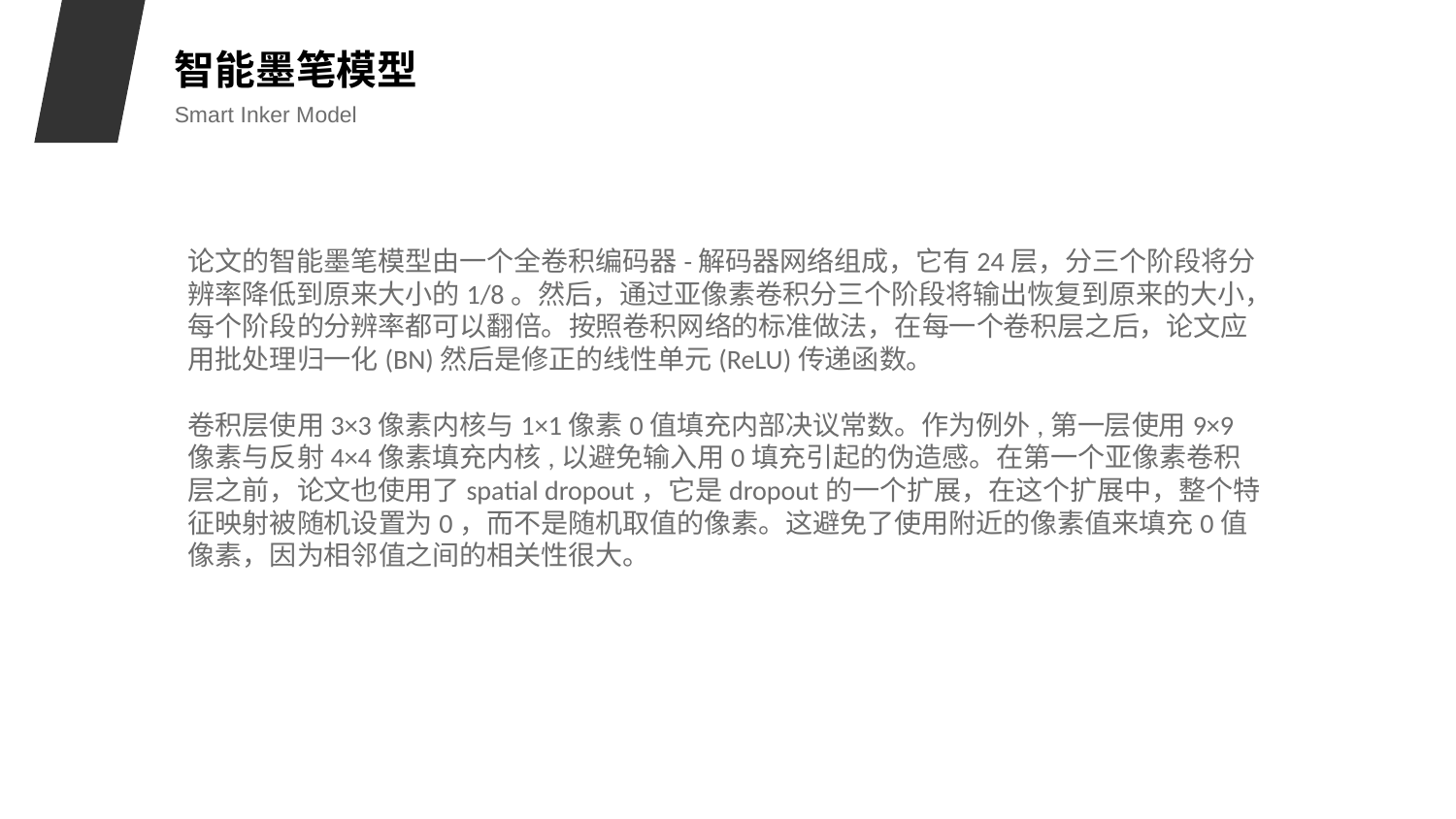

智能墨笔模型
Smart Inker Model
论文的智能墨笔模型由一个全卷积编码器-解码器网络组成，它有24层，分三个阶段将分辨率降低到原来大小的1/8。然后，通过亚像素卷积分三个阶段将输出恢复到原来的大小，每个阶段的分辨率都可以翻倍。按照卷积网络的标准做法，在每一个卷积层之后，论文应用批处理归一化(BN)然后是修正的线性单元(ReLU)传递函数。

卷积层使用3×3像素内核与1×1像素0值填充内部决议常数。作为例外,第一层使用9×9像素与反射4×4像素填充内核,以避免输入用0填充引起的伪造感。在第一个亚像素卷积层之前，论文也使用了spatial dropout，它是dropout的一个扩展，在这个扩展中，整个特征映射被随机设置为0，而不是随机取值的像素。这避免了使用附近的像素值来填充0值像素，因为相邻值之间的相关性很大。